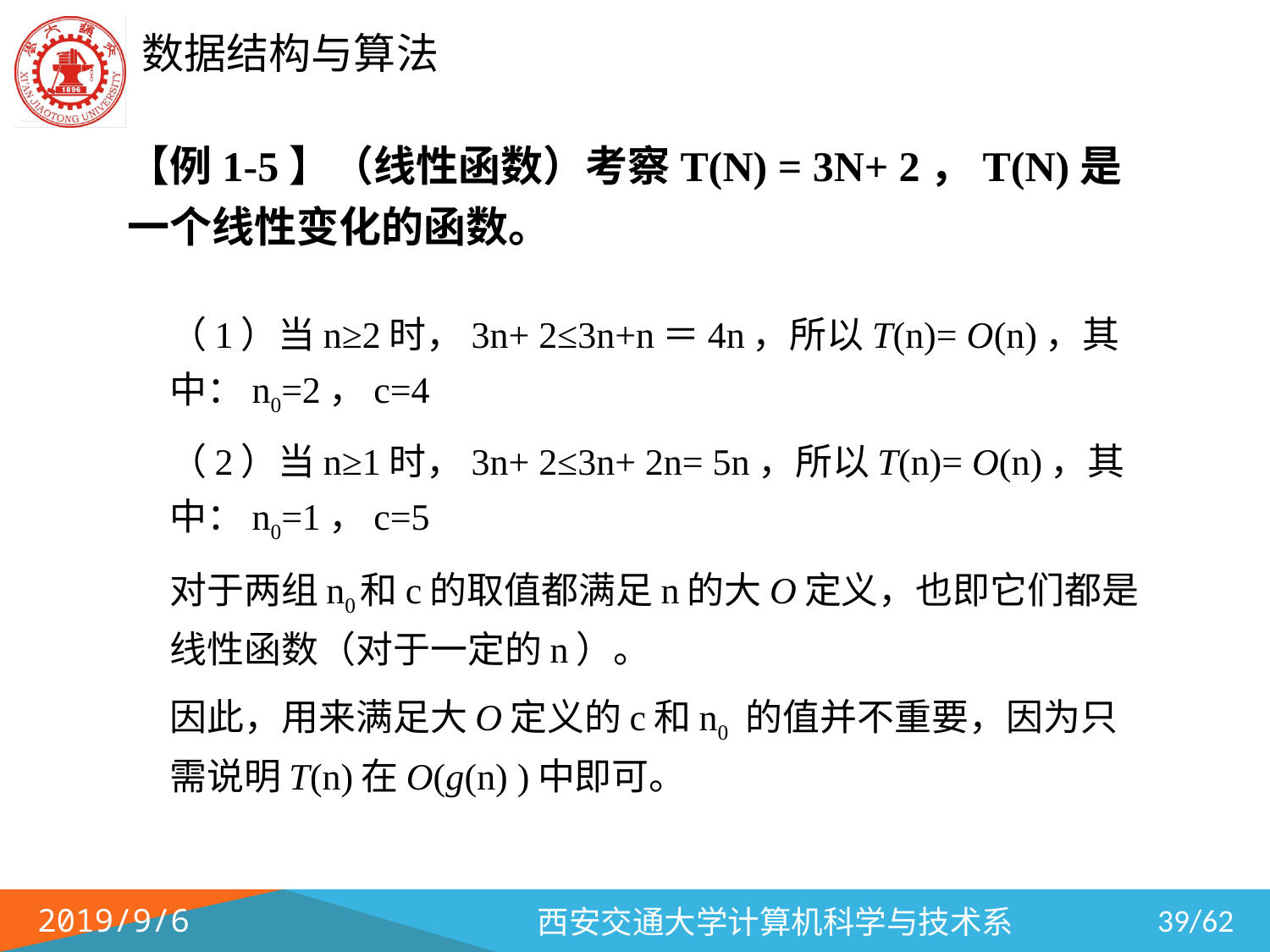

# 【例1-5】（线性函数）考察T(n) = 3n+ 2，T(n)是一个线性变化的函数。
	（1）当n≥2时，3n+ 2≤3n+n＝4n，所以T(n)= O(n)，其中：n0=2，c=4
	（2）当n≥1时，3n+ 2≤3n+ 2n= 5n，所以T(n)= O(n)，其中：n0=1，c=5
	对于两组n0和c的取值都满足n的大O定义，也即它们都是线性函数（对于一定的n）。
	因此，用来满足大O定义的c和n0 的值并不重要，因为只需说明T(n)在O(g(n) )中即可。